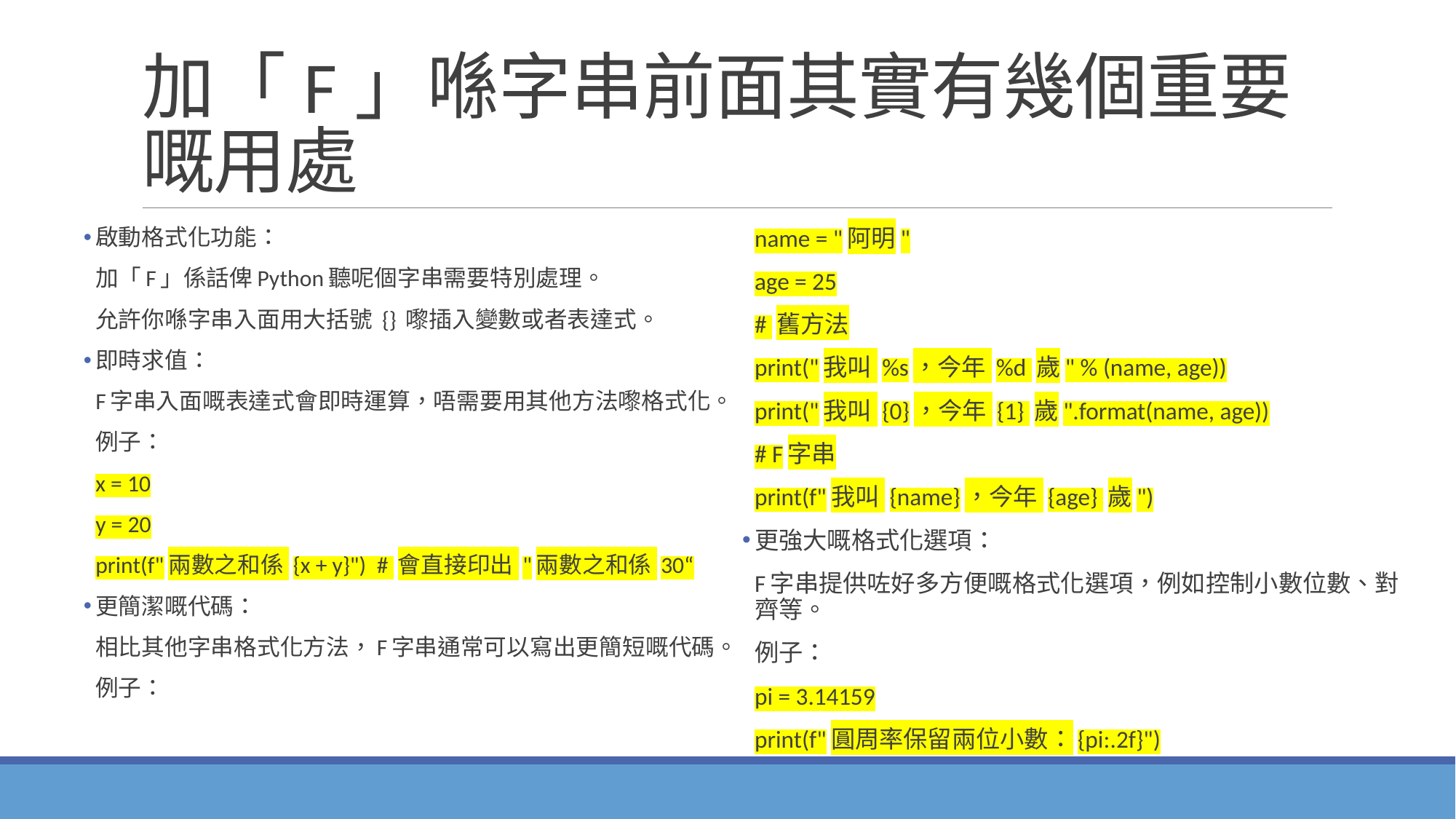

# 加「F」喺字串前面其實有幾個重要嘅用處
啟動格式化功能：
加「F」係話俾Python聽呢個字串需要特別處理。
允許你喺字串入面用大括號 {} 嚟插入變數或者表達式。
即時求值：
F字串入面嘅表達式會即時運算，唔需要用其他方法嚟格式化。
例子：
x = 10
y = 20
print(f"兩數之和係 {x + y}")  # 會直接印出 "兩數之和係 30“
更簡潔嘅代碼：
相比其他字串格式化方法，F字串通常可以寫出更簡短嘅代碼。
例子：
name = "阿明"
age = 25
# 舊方法
print("我叫 %s，今年 %d 歲" % (name, age))
print("我叫 {0}，今年 {1} 歲".format(name, age))
# F字串
print(f"我叫 {name}，今年 {age} 歲")
更強大嘅格式化選項：
F字串提供咗好多方便嘅格式化選項，例如控制小數位數、對齊等。
例子：
pi = 3.14159
print(f"圓周率保留兩位小數：{pi:.2f}")